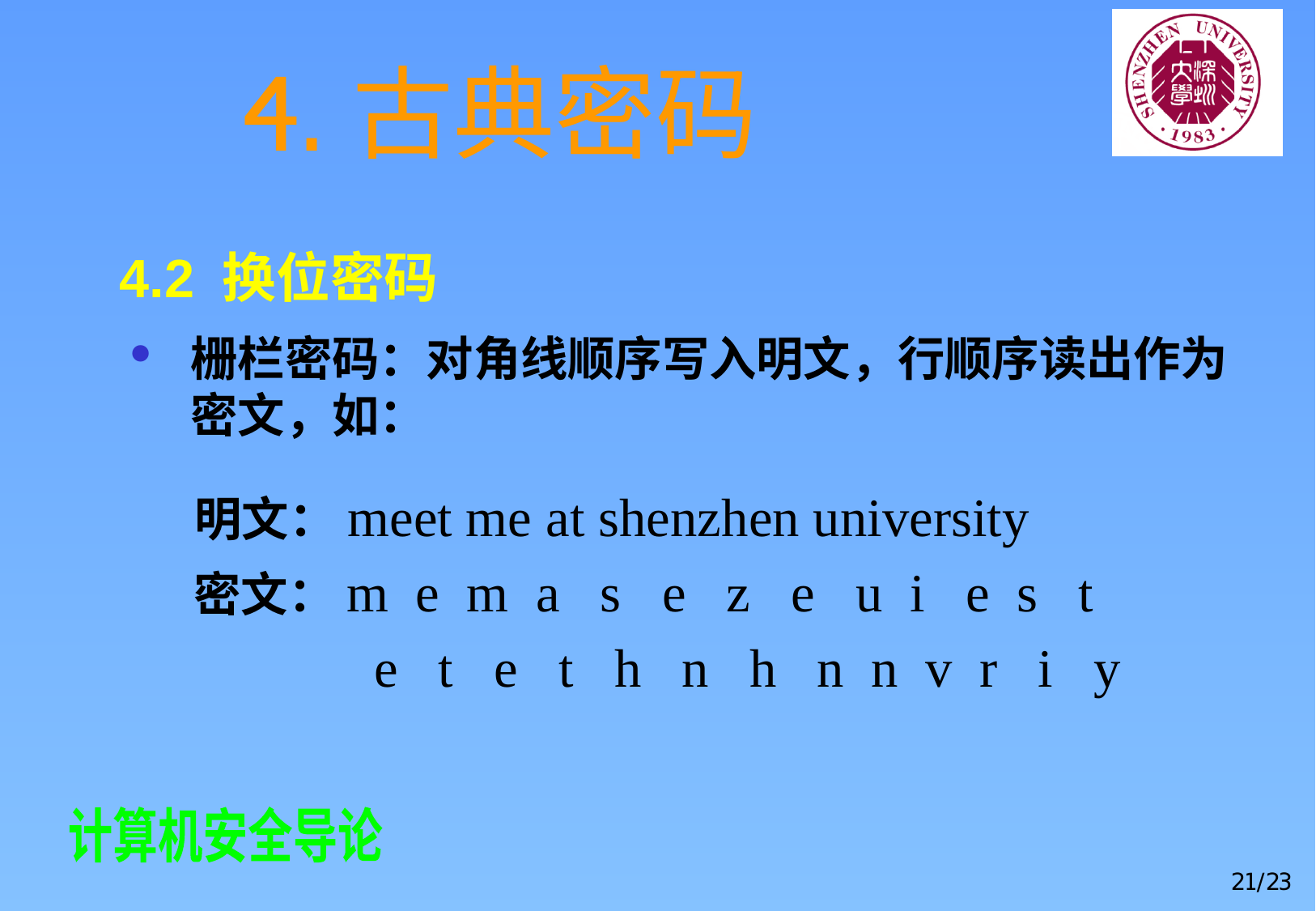

# 4.古典密码
4.2 换位密码
栅栏密码：对角线顺序写入明文，行顺序读出作为密文，如：

     明文：meet me at shenzhen university
     密文：m  e  m  a   s   e   z   e   u  i   e  s   t
                  e   t   e   t   h   n   h   n  n  v  r   i   y

21/23